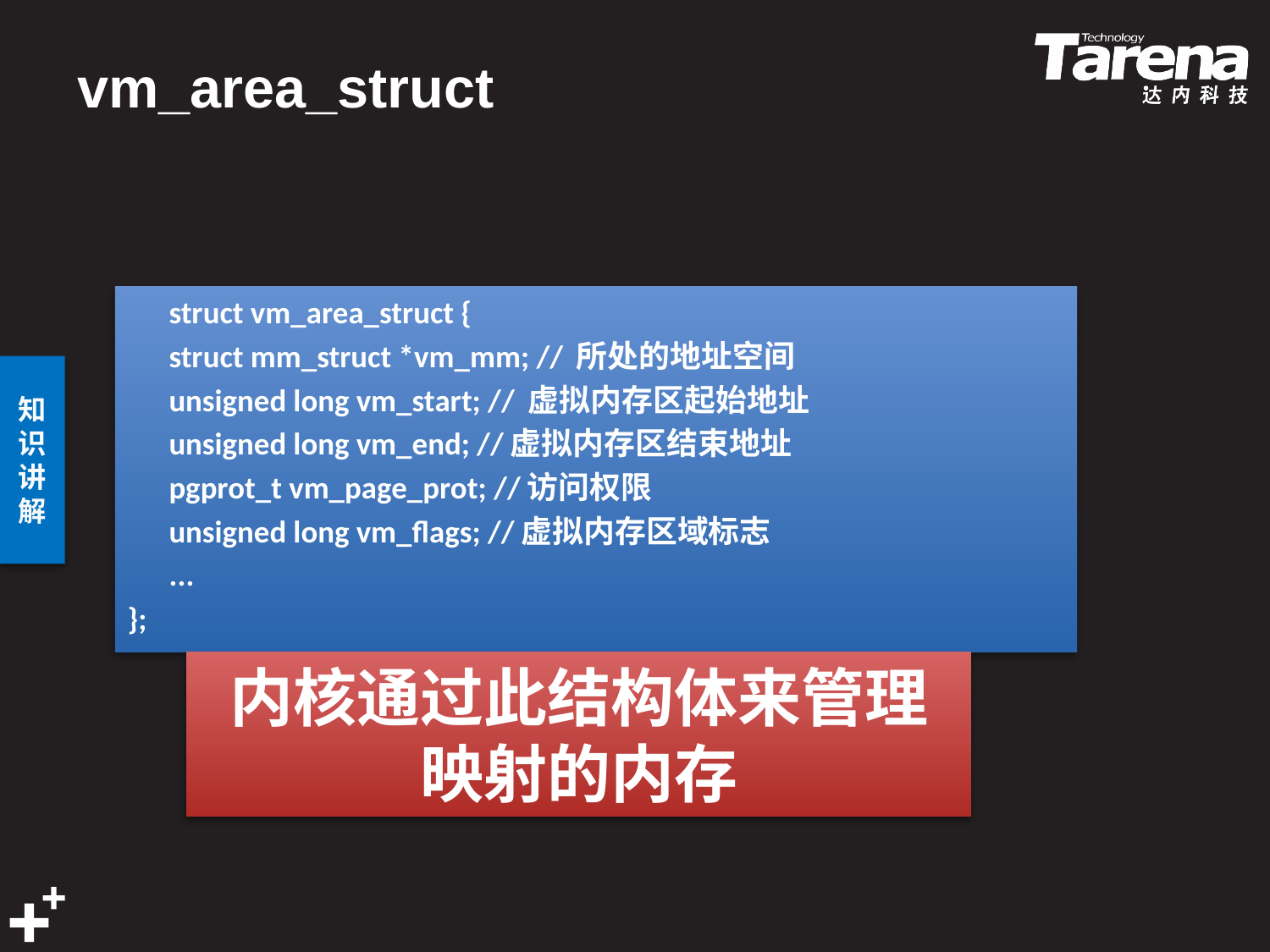

# vm_area_struct

	struct vm_area_struct {
		struct mm_struct *vm_mm; // 所处的地址空间
		unsigned long vm_start; // 虚拟内存区起始地址
		unsigned long vm_end; //虚拟内存区结束地址
		pgprot_t vm_page_prot; //访问权限
		unsigned long vm_flags; //虚拟内存区域标志
		...
};

内核通过此结构体来管理映射的内存